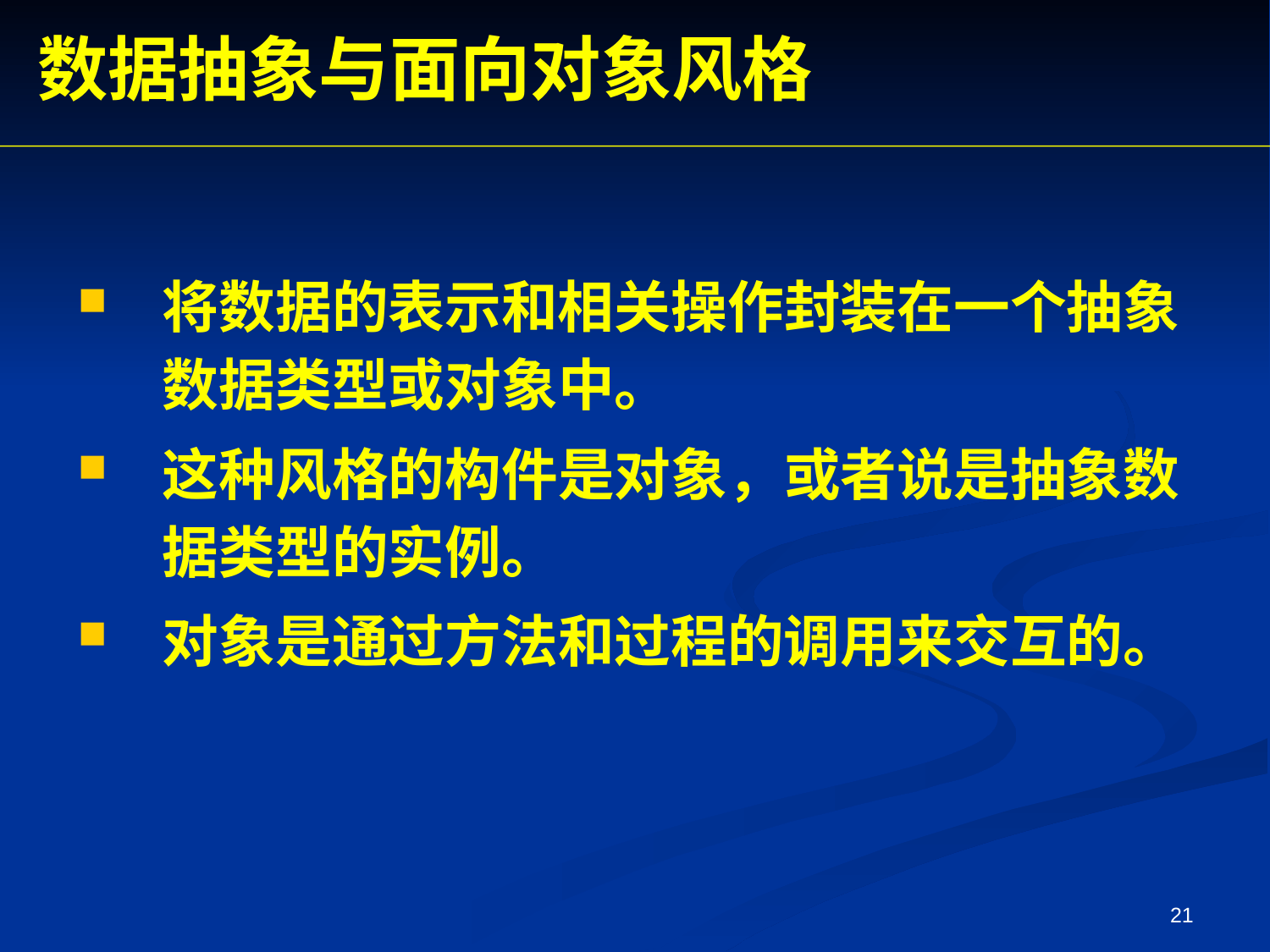

数据抽象与面向对象风格

将数据的表示和相关操作封装在一个抽象数据类型或对象中。
这种风格的构件是对象，或者说是抽象数据类型的实例。
对象是通过方法和过程的调用来交互的。
21